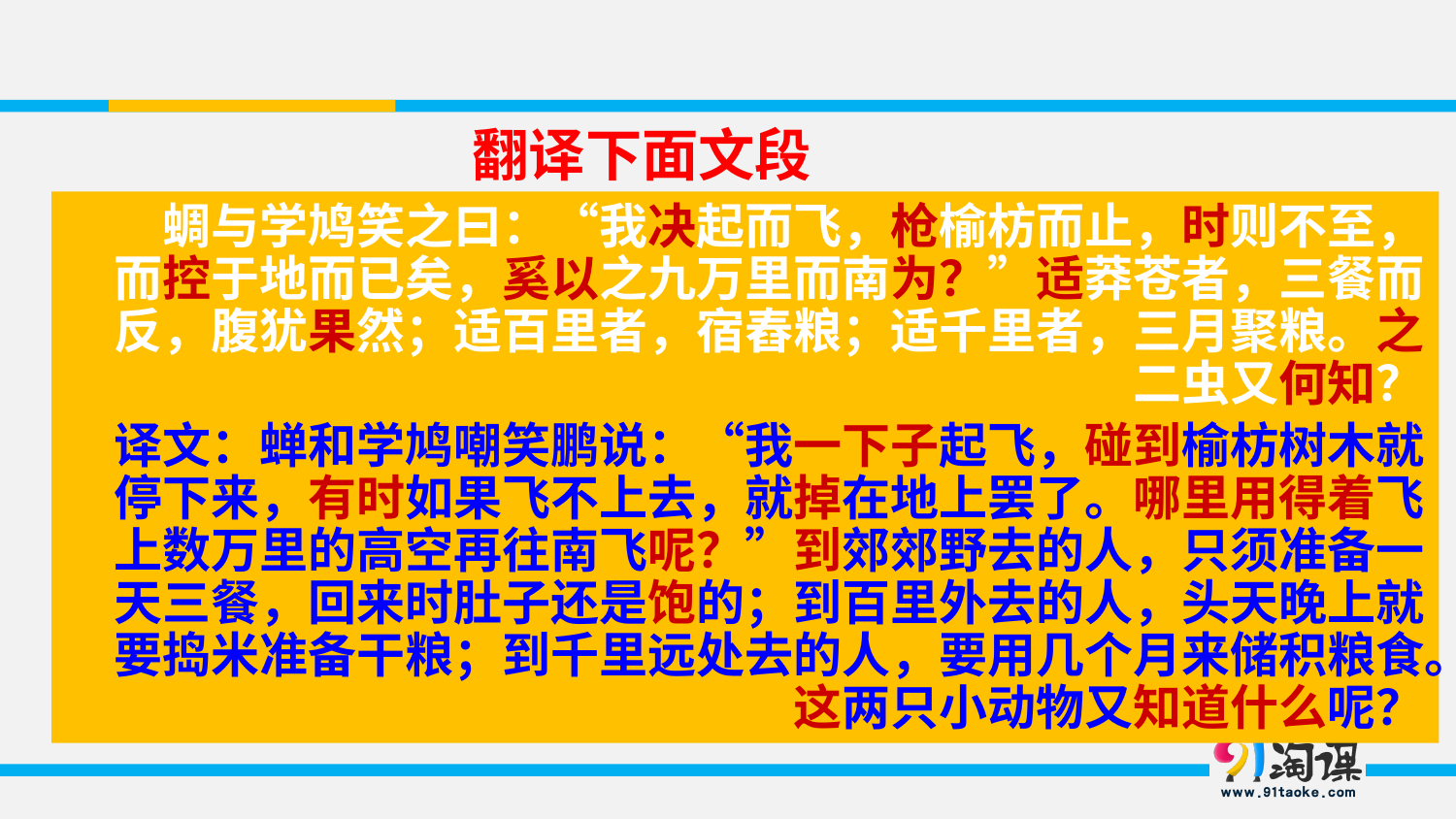

翻译下面文段
    蜩与学鸠笑之曰：“我决起而飞，枪榆枋而止，时则不至，而控于地而已矣，奚以之九万里而南为？”适莽苍者，三餐而反，腹犹果然；适百里者，宿舂粮；适千里者，三月聚粮。之二虫又何知？
译文：蝉和学鸠嘲笑鹏说：“我一下子起飞，碰到榆枋树木就停下来，有时如果飞不上去，就掉在地上罢了。哪里用得着飞上数万里的高空再往南飞呢？”到郊郊野去的人，只须准备一天三餐，回来时肚子还是饱的；到百里外去的人，头天晚上就要捣米准备干粮；到千里远处去的人，要用几个月来储积粮食。这两只小动物又知道什么呢？